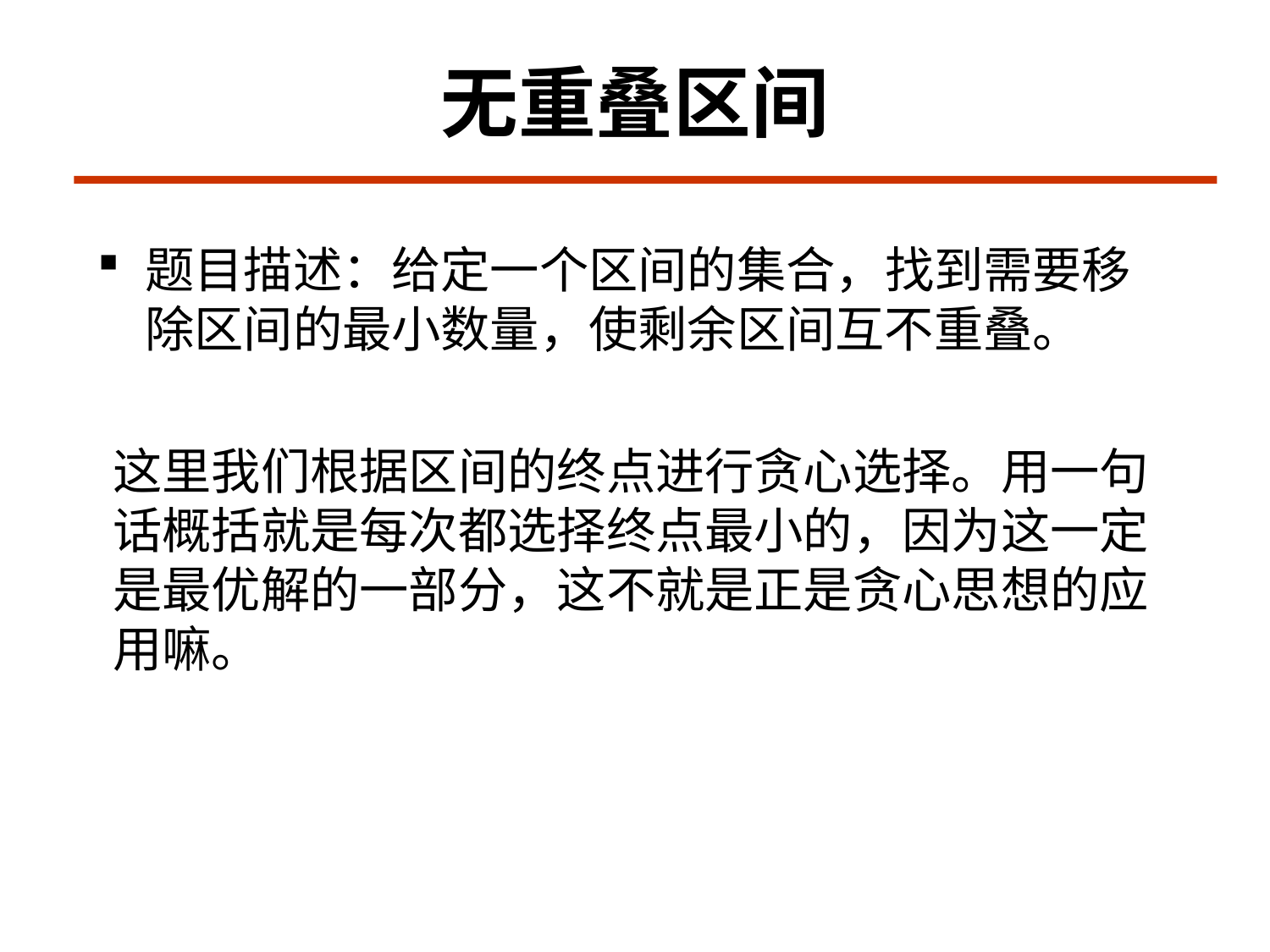

# 无重叠区间
题目描述：给定一个区间的集合，找到需要移除区间的最小数量，使剩余区间互不重叠。

这里我们根据区间的终点进行贪心选择。用一句话概括就是每次都选择终点最小的，因为这一定是最优解的一部分，这不就是正是贪心思想的应用嘛。